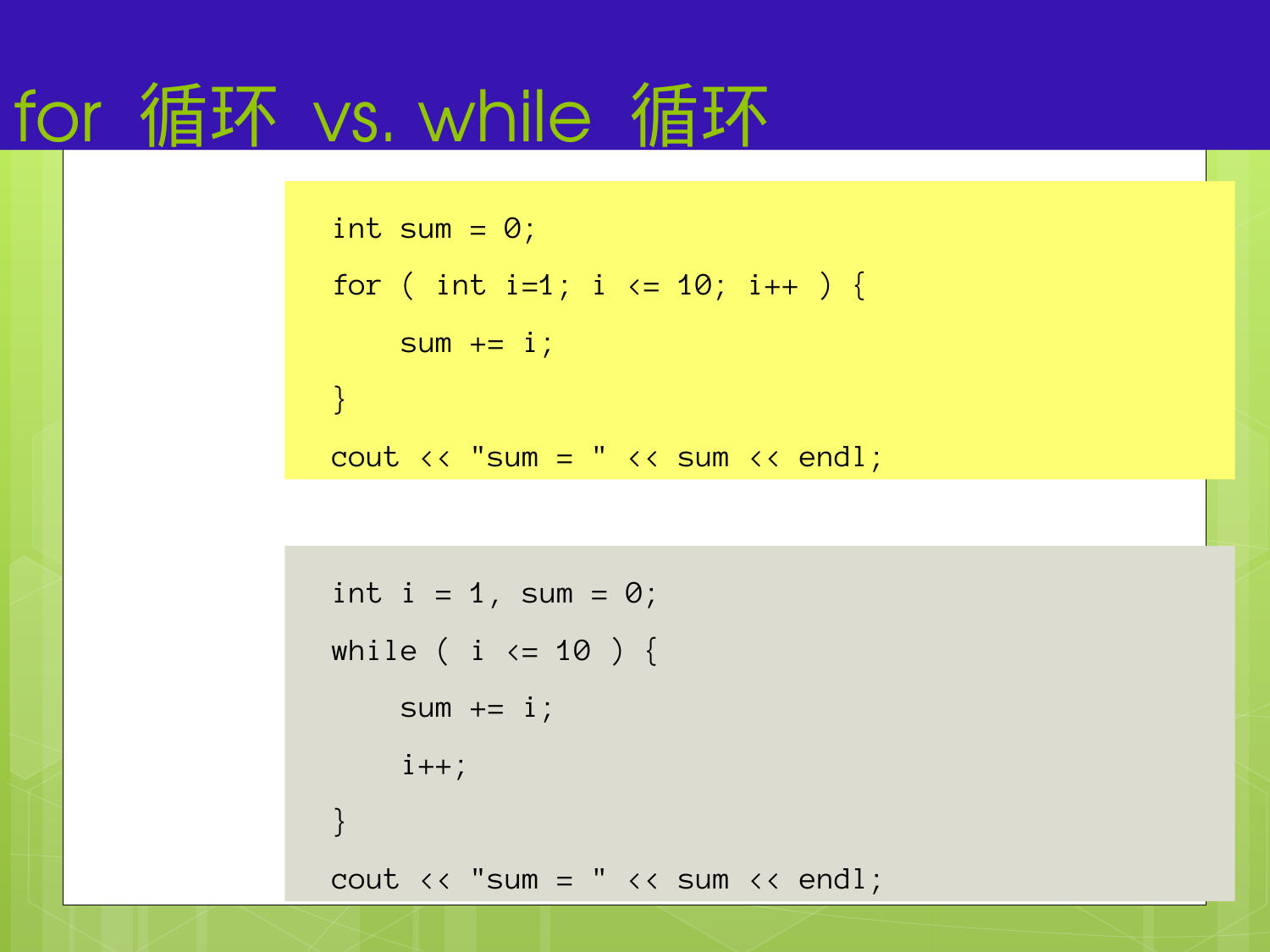

# for 循环 vs. while 循环
46
  int sum = 0;
  for ( int i=1; i <= 10; i++ ) {
      sum += i;
  }
  cout << "sum = " << sum << endl;
  int i = 1, sum = 0;
  while ( i <= 10 ) {
      sum += i;
      i++;
  }
  cout << "sum = " << sum << endl;